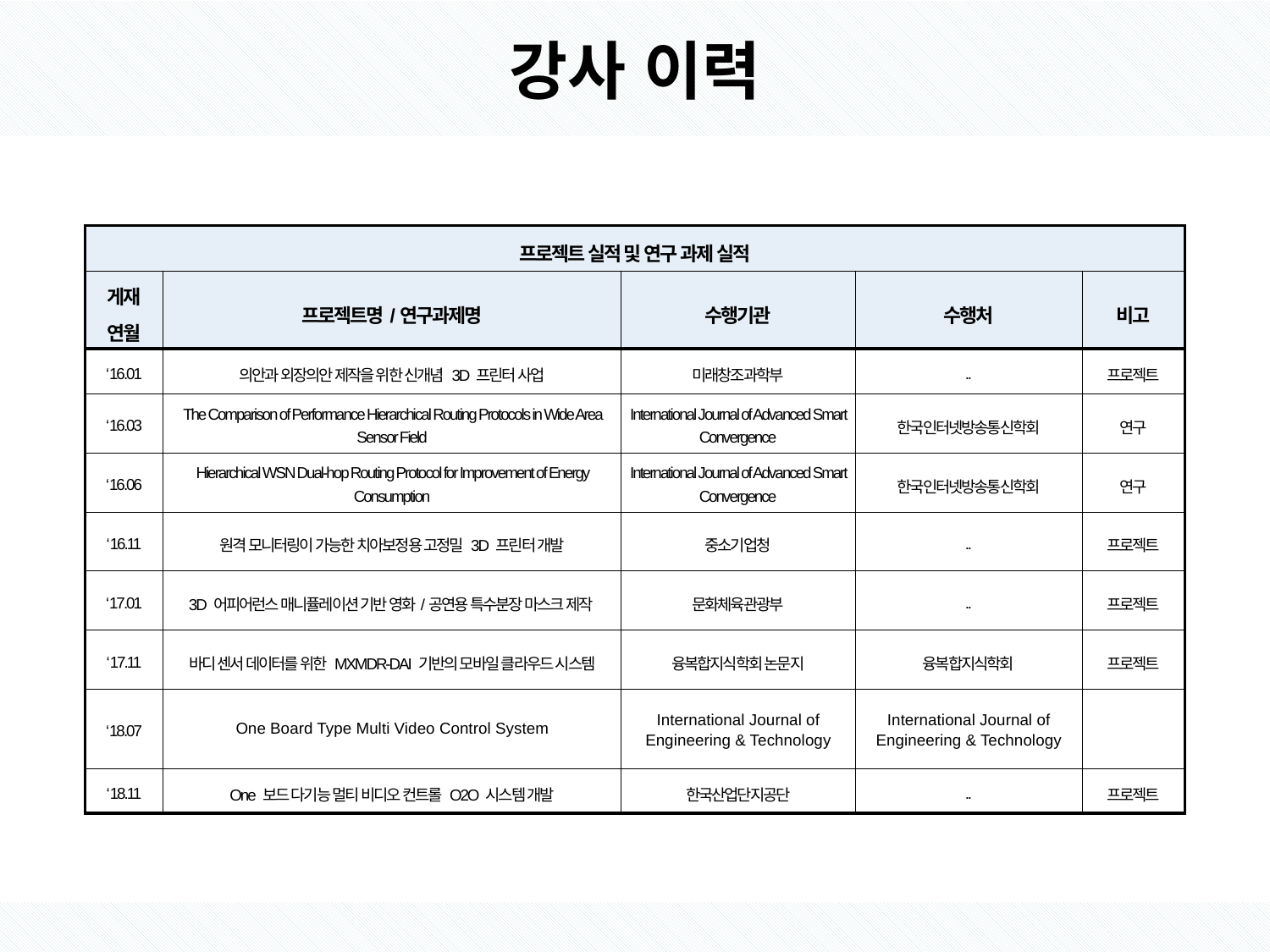

# 강사 이력

| 프로젝트 실적 및 연구 과제 실적 |  |  |  |  |
| --- | --- | --- | --- | --- |
| 게재 연월 | 프로젝트명/연구과제명 | 수행기관 | 수행처 | 비고 |
| ‘16.01 | 의안과 외장의안 제작을 위한 신개념 3D 프린터 사업 | 미래창조과학부 | .. | 프로젝트 |
| ‘16.03 | The Comparison of Performance Hierarchical Routing Protocols in Wide Area Sensor Field | International Journal of Advanced Smart Convergence | 한국인터넷방송통신학회 | 연구 |
| ‘16.06 | Hierarchical WSN Dual-hop Routing Protocol for Improvement of Energy Consumption | International Journal of Advanced Smart Convergence | 한국인터넷방송통신학회 | 연구 |
| ‘16.11 | 원격 모니터링이 가능한 치아보정용 고정밀 3D 프린터 개발 | 중소기업청 | .. | 프로젝트 |
| ‘17.01 | 3D 어피어런스 매니퓰레이션 기반 영화/공연용 특수분장 마스크 제작 | 문화체육관광부 | .. | 프로젝트 |
| ‘17.11 | 바디 센서 데이터를 위한 MXMDR-DAI 기반의 모바일 클라우드 시스템 | 융복합지식학회 논문지 | 융복합지식학회 | 프로젝트 |
| ‘18.07 | One Board Type Multi Video Control System | International Journal of Engineering & Technology | International Journal of Engineering & Technology |  |
| ‘18.11 | One 보드 다기능 멀티 비디오 컨트롤 O2O 시스템 개발 | 한국산업단지공단 | .. | 프로젝트 |